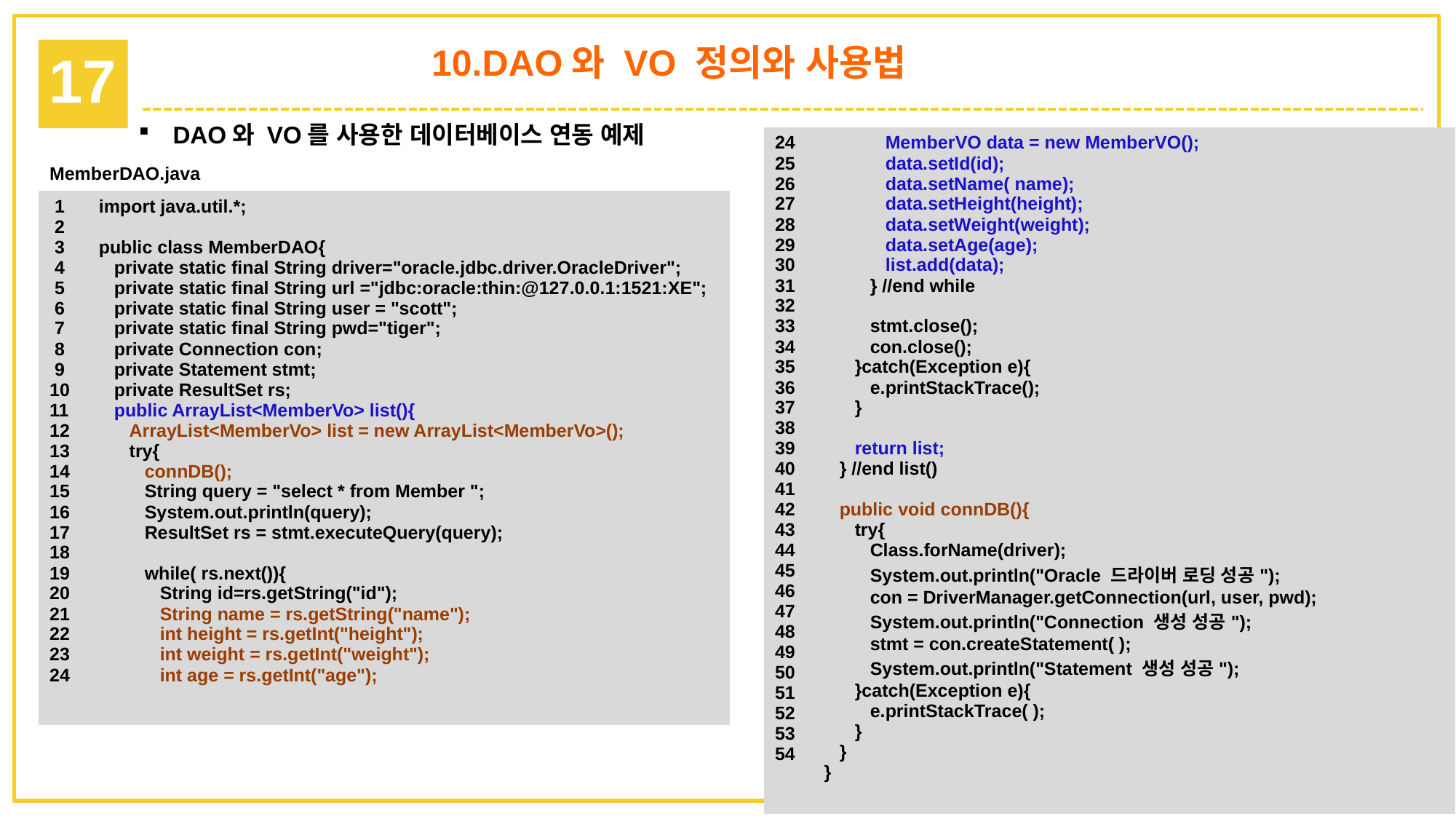

10.DAO와 VO 정의와 사용법
17

|  |  |
| --- | --- |
| 24 25 26 27 28 29 30 31 32 33 34 35 36 37 38 39 40 41 42 43 44 45 46 47 48 49 50 51 52 53 54 | MemberVO data = new MemberVO(); data.setId(id); data.setName( name); data.setHeight(height); data.setWeight(weight); data.setAge(age); list.add(data); } //end while stmt.close(); con.close(); }catch(Exception e){ e.printStackTrace(); } return list; } //end list() public void connDB(){ try{ Class.forName(driver); System.out.println("Oracle 드라이버 로딩 성공"); con = DriverManager.getConnection(url, user, pwd); System.out.println("Connection 생성 성공"); stmt = con.createStatement( ); System.out.println("Statement 생성 성공"); }catch(Exception e){ e.printStackTrace( ); } } } |
DAO와 VO를 사용한 데이터베이스 연동 예제
| MemberDAO.java |  |
| --- | --- |
| 1 2 3 4 5 6 7 8 9 10 11 12 13 14 15 16 17 18 19 20 21 22 23 24 | import java.util.\*; public class MemberDAO{ private static final String driver="oracle.jdbc.driver.OracleDriver"; private static final String url ="jdbc:oracle:thin:@127.0.0.1:1521:XE"; private static final String user = "scott"; private static final String pwd="tiger"; private Connection con; private Statement stmt; private ResultSet rs; public ArrayList<MemberVo> list(){ ArrayList<MemberVo> list = new ArrayList<MemberVo>(); try{ connDB(); String query = "select \* from Member "; System.out.println(query); ResultSet rs = stmt.executeQuery(query); while( rs.next()){ String id=rs.getString("id"); String name = rs.getString("name"); int height = rs.getInt("height"); int weight = rs.getInt("weight"); int age = rs.getInt("age"); |